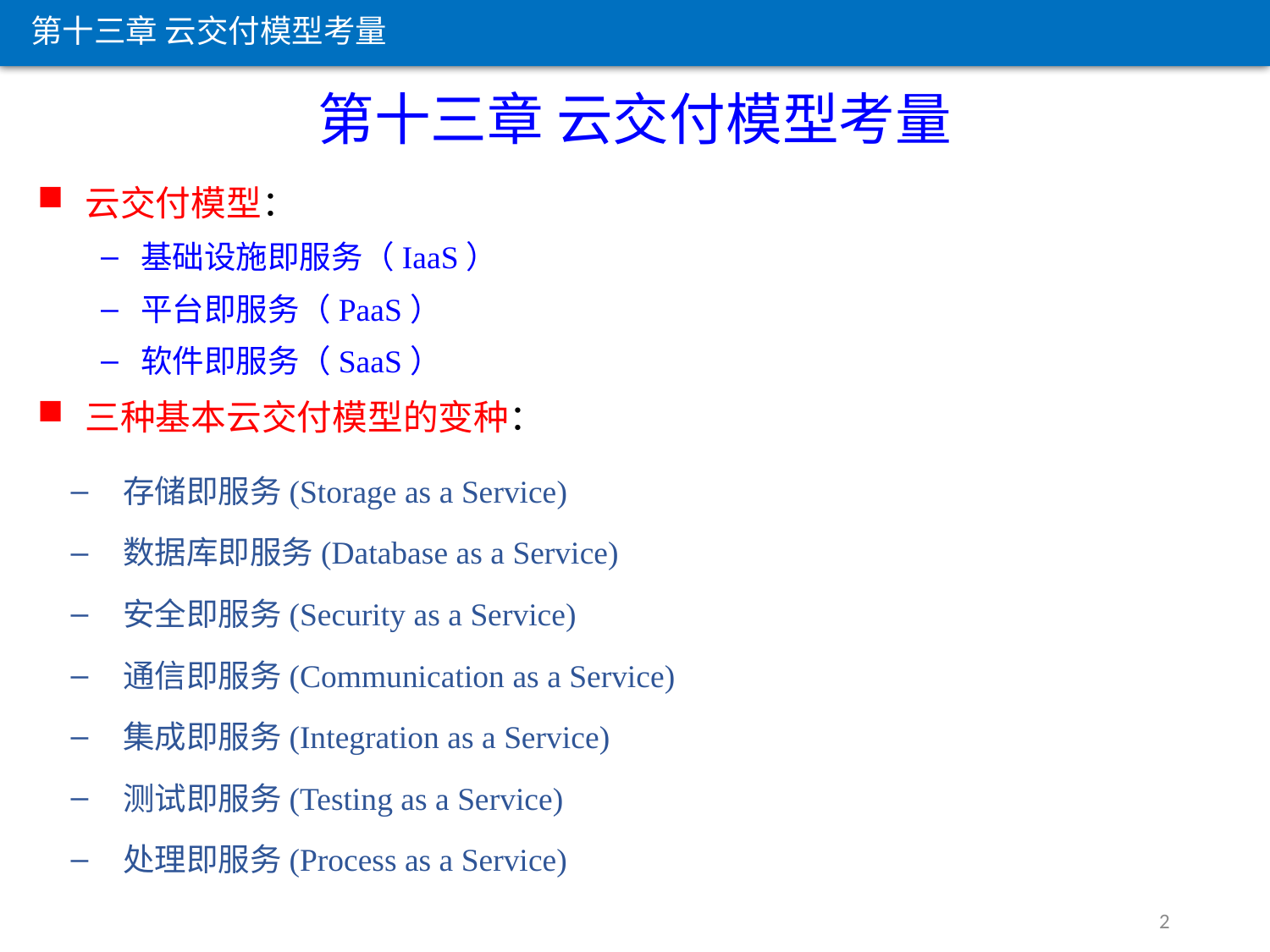

第十三章 云交付模型考量
第十三章 云交付模型考量
云交付模型：
基础设施即服务（IaaS）
平台即服务（PaaS）
软件即服务（SaaS）
三种基本云交付模型的变种：
  存储即服务(Storage as a Service)
  数据库即服务(Database as a Service)
  安全即服务(Security as a Service)
  通信即服务(Communication as a Service)
  集成即服务(Integration as a Service)
  测试即服务(Testing as a Service)
  处理即服务(Process as a Service)
2